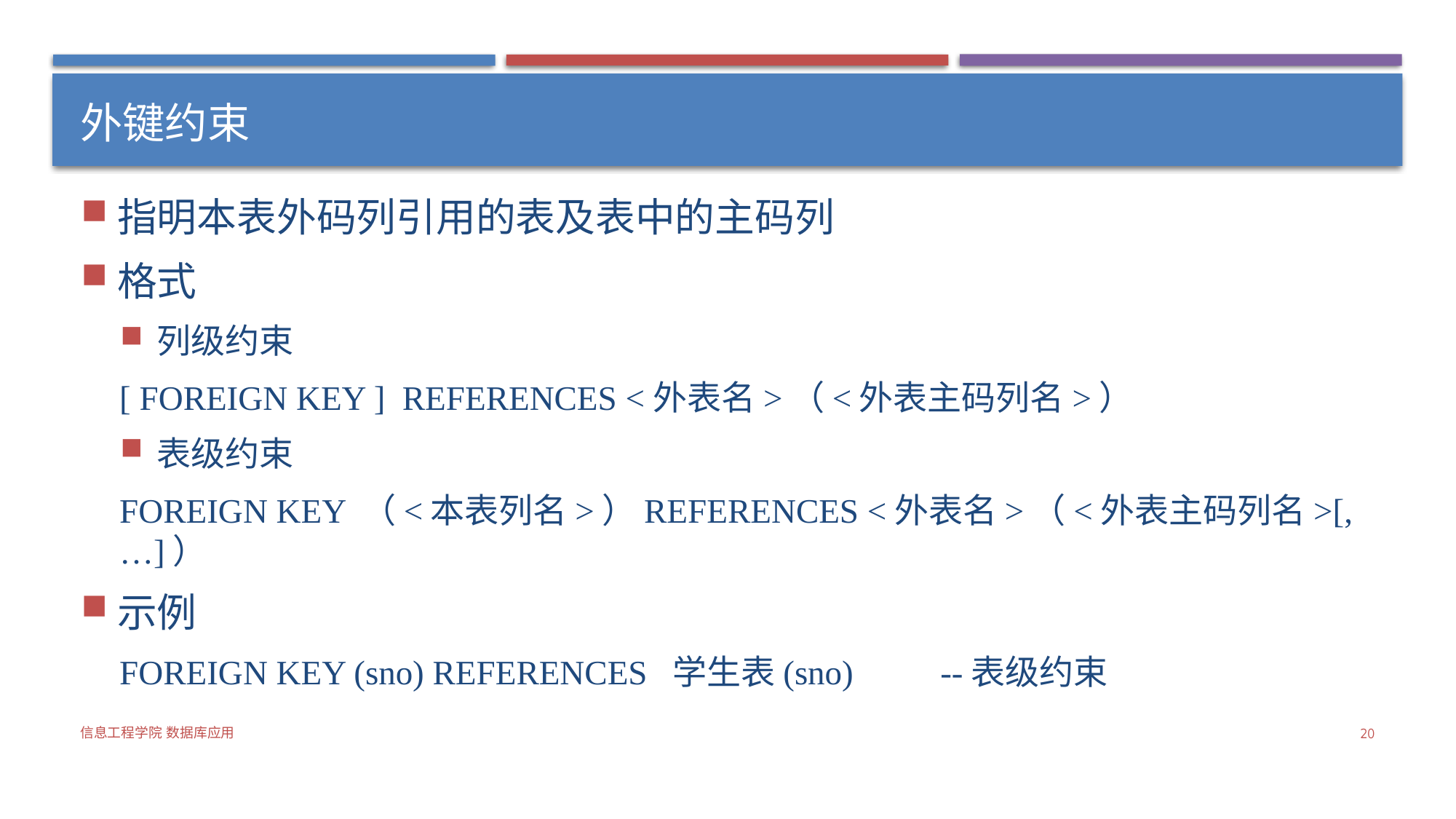

# 外键约束
指明本表外码列引用的表及表中的主码列
格式
列级约束
[ FOREIGN KEY ]  REFERENCES <外表名>（<外表主码列名>）
表级约束
FOREIGN KEY （<本表列名>）REFERENCES <外表名>（<外表主码列名>[,…]）
示例
FOREIGN KEY (sno) REFERENCES  学生表(sno)		--表级约束

信息工程学院 数据库应用
20